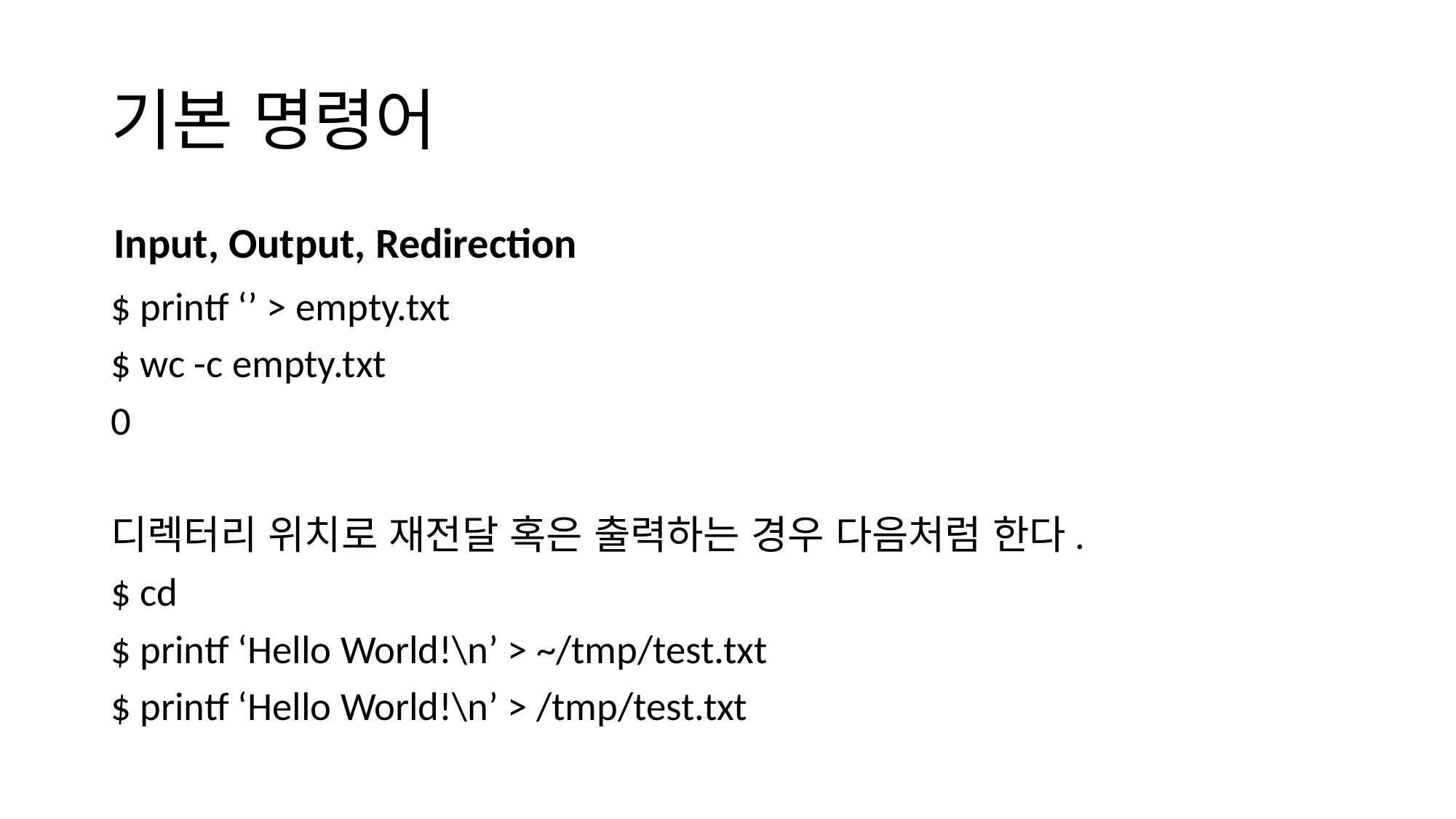

# 기본 명령어
Input, Output, Redirection
$ printf ‘’ > empty.txt
$ wc -c empty.txt
0

디렉터리 위치로 재전달 혹은 출력하는 경우 다음처럼 한다.
$ cd
$ printf ‘Hello World!\n’ > ~/tmp/test.txt
$ printf ‘Hello World!\n’ > /tmp/test.txt